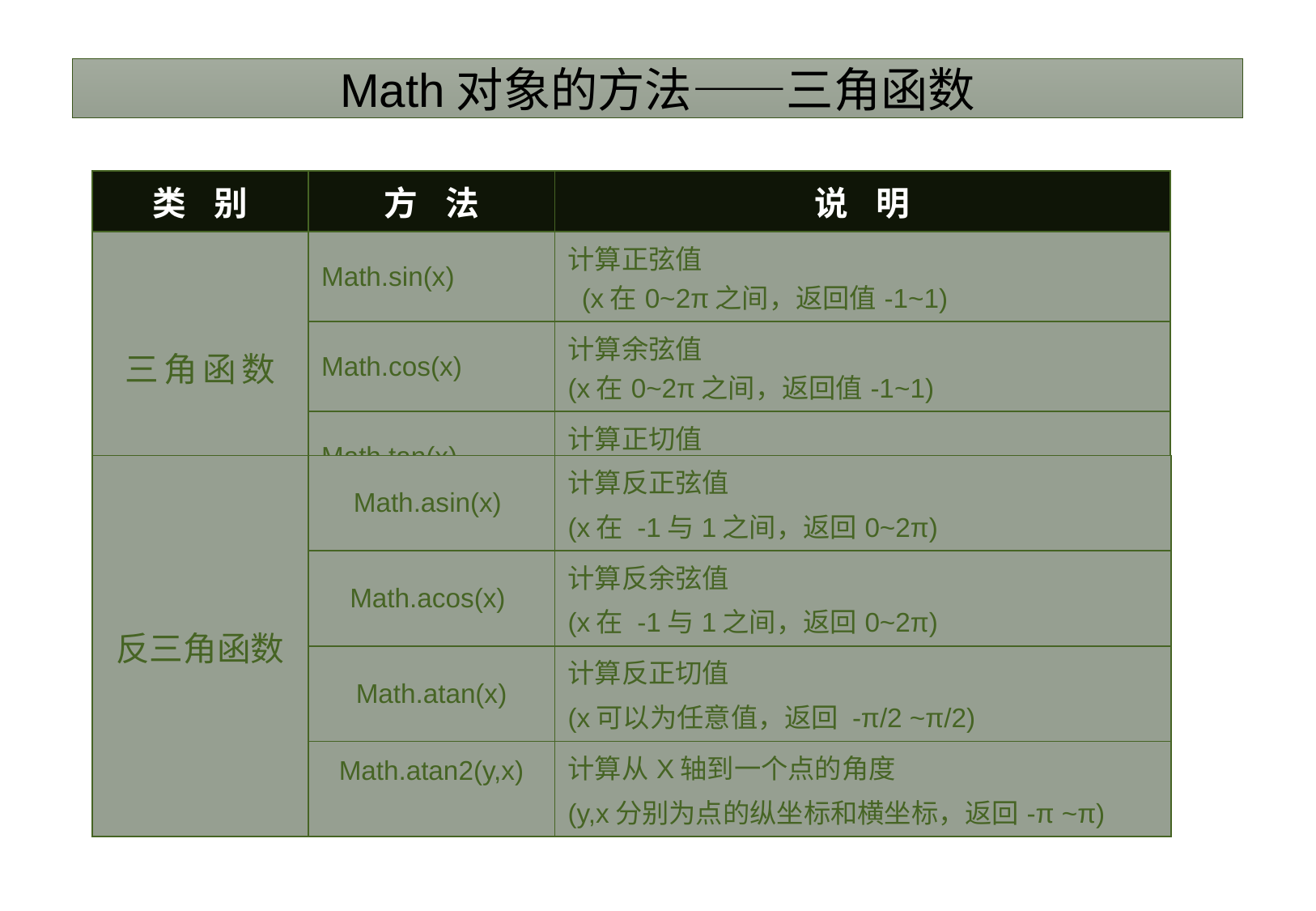

# Math对象的方法——三角函数

| 类 别 | 方 法 | 说 明 |
| --- | --- | --- |
| 三角函数 | Math.sin(x) | 计算正弦值 (x在0~2π之间，返回值-1~1) |
|  | Math.cos(x) | 计算余弦值 (x在0~2π之间，返回值-1~1) |
|  | Math.tan(x) | 计算正切值 (x在0~2π之间，返回正切值) |
| 反三角函数 | Math.asin(x) | 计算反正弦值 (x在 -1与1之间，返回0~2π) |
| --- | --- | --- |
|  | Math.acos(x) | 计算反余弦值 (x在 -1与1之间，返回0~2π) |
|  | Math.atan(x) | 计算反正切值 (x可以为任意值，返回 -π/2 ~π/2) |
|  | Math.atan2(y,x) | 计算从X轴到一个点的角度 (y,x分别为点的纵坐标和横坐标，返回-π ~π) |